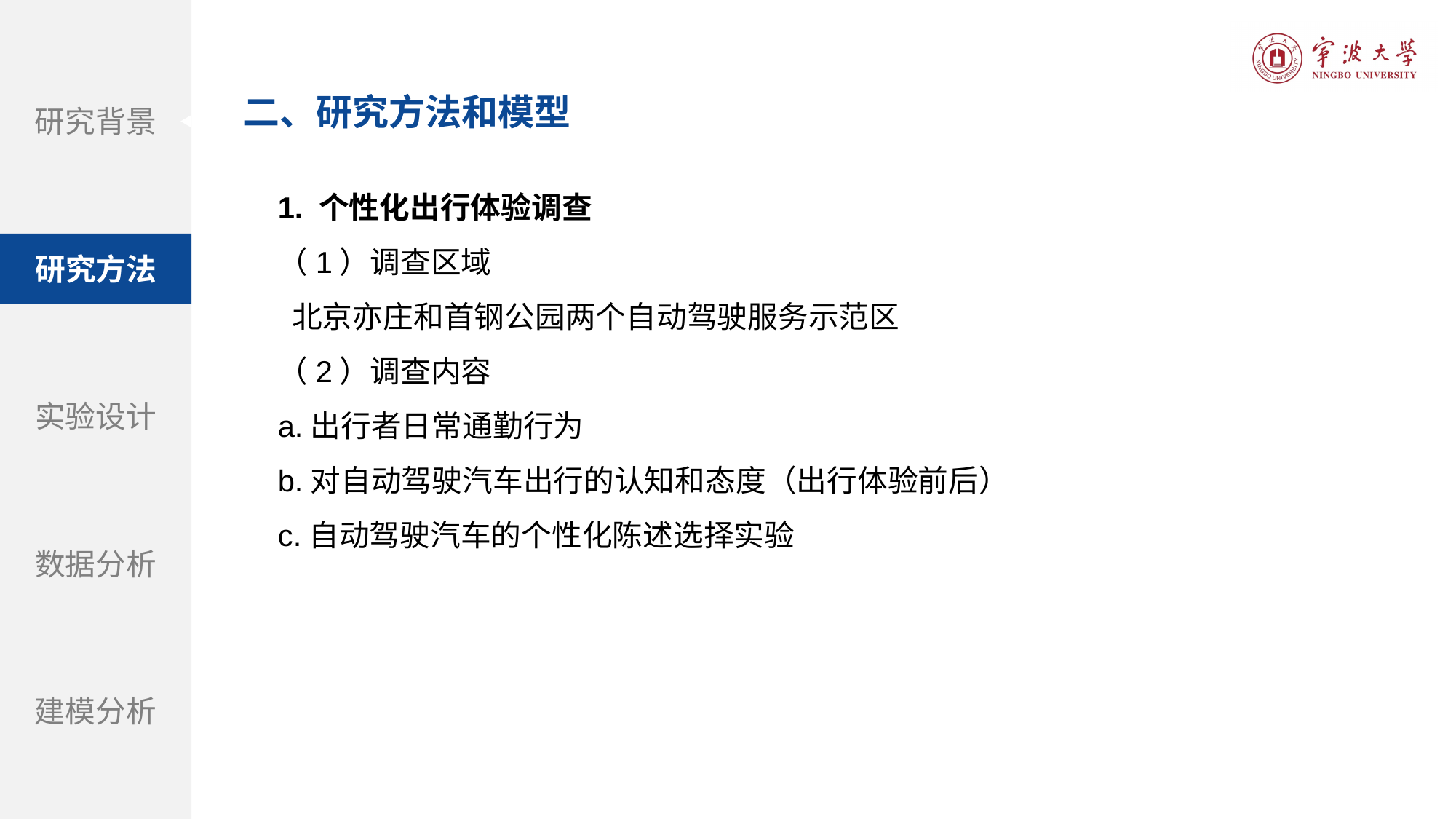

二、研究方法和模型
研究背景

研究方法
实验设计
数据分析
建模分析
1. 个性化出行体验调查
（1）调查区域
 北京亦庄和首钢公园两个自动驾驶服务示范区
（2）调查内容
a.出行者日常通勤行为
b.对自动驾驶汽车出行的认知和态度（出行体验前后）
c.自动驾驶汽车的个性化陈述选择实验
题目：自动驾驶汽车和街道设计：使用虚拟现实实验探索中央分隔带在提高行人过街安全性方面的作用
期刊：Accident Analysis and Prevention